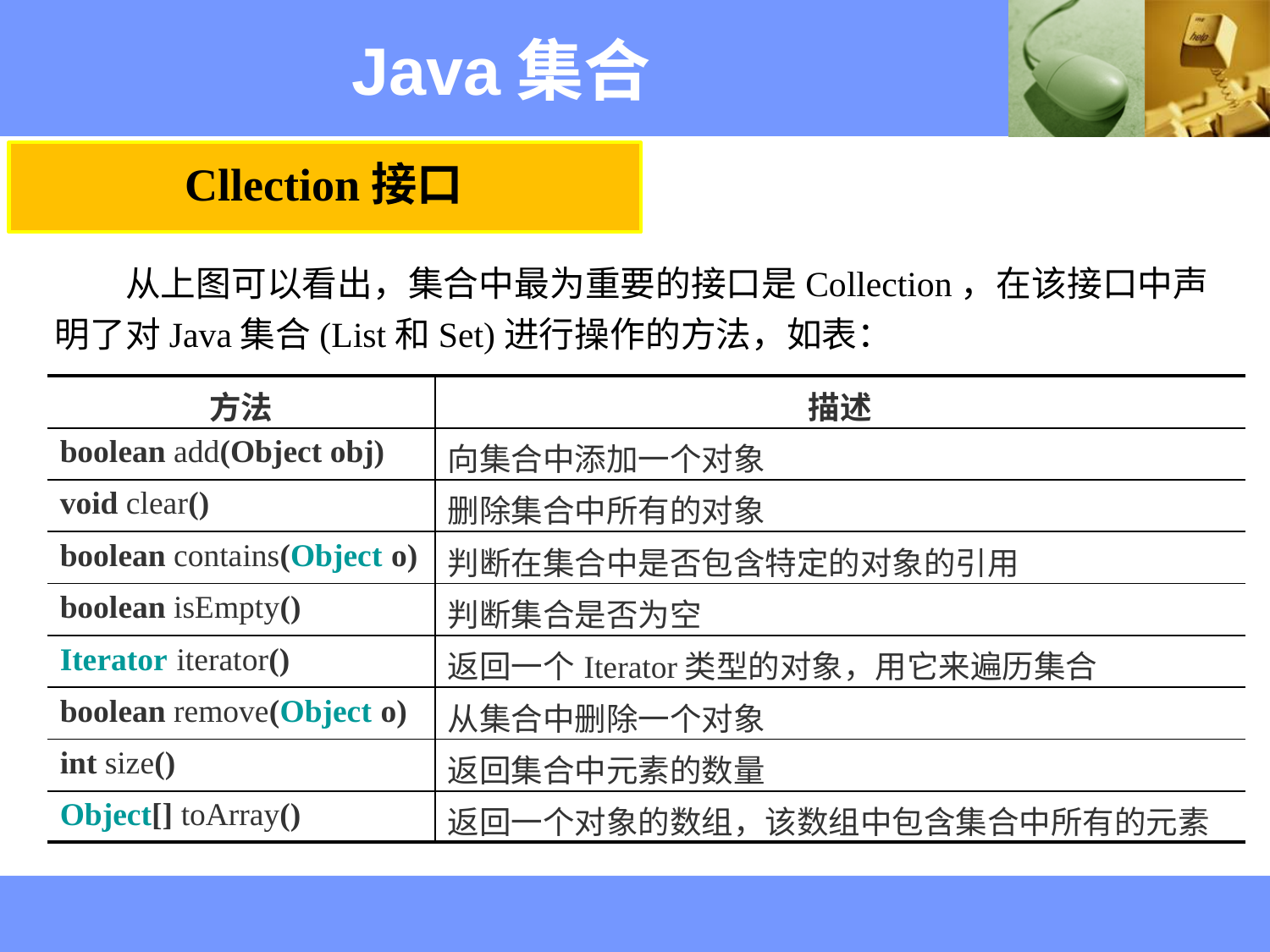

Java集合

Cllection接口
　　从上图可以看出，集合中最为重要的接口是Collection，在该接口中声明了对Java集合(List和Set)进行操作的方法，如表：
| 方法 | 描述 |
| --- | --- |
| boolean add(Object obj) | 向集合中添加一个对象 |
| void clear() | 删除集合中所有的对象 |
| boolean contains(Object o) | 判断在集合中是否包含特定的对象的引用 |
| boolean isEmpty() | 判断集合是否为空 |
| Iterator iterator() | 返回一个Iterator类型的对象，用它来遍历集合 |
| boolean remove(Object o) | 从集合中删除一个对象 |
| int size() | 返回集合中元素的数量 |
| Object[] toArray() | 返回一个对象的数组，该数组中包含集合中所有的元素 |